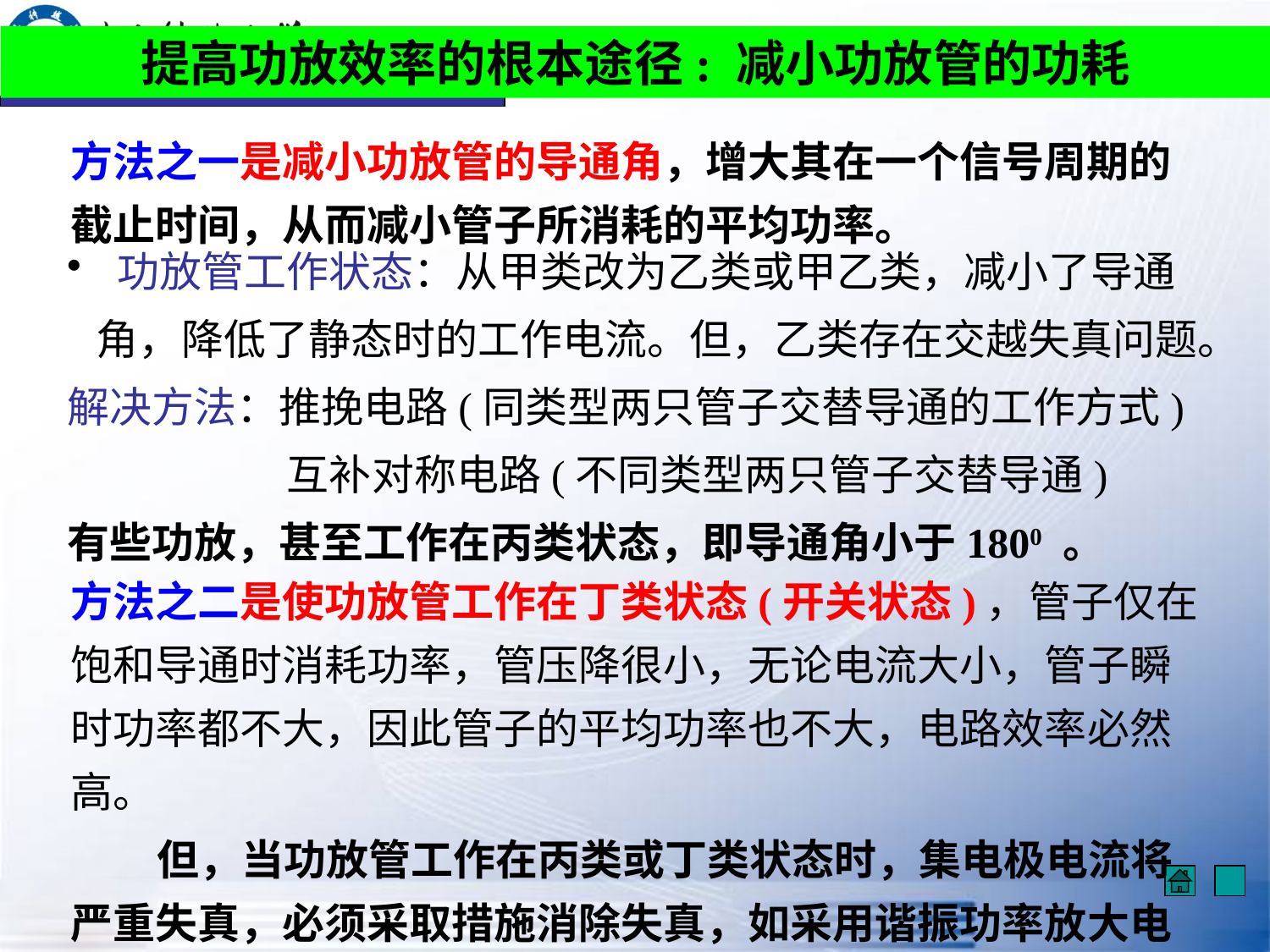

提高功放效率的根本途径: 减小功放管的功耗
方法之一是减小功放管的导通角，增大其在一个信号周期的截止时间，从而减小管子所消耗的平均功率。
 功放管工作状态：从甲类改为乙类或甲乙类，减小了导通
  角，降低了静态时的工作电流。但，乙类存在交越失真问题。
解决方法：推挽电路(同类型两只管子交替导通的工作方式)
                      互补对称电路(不同类型两只管子交替导通)
有些功放，甚至工作在丙类状态，即导通角小于1800 。

方法之二是使功放管工作在丁类状态(开关状态)，管子仅在饱和导通时消耗功率，管压降很小，无论电流大小，管子瞬时功率都不大，因此管子的平均功率也不大，电路效率必然高。
        但，当功放管工作在丙类或丁类状态时，集电极电流将严重失真，必须采取措施消除失真，如采用谐振功率放大电路，使负载获得基本不失真的信号功率。